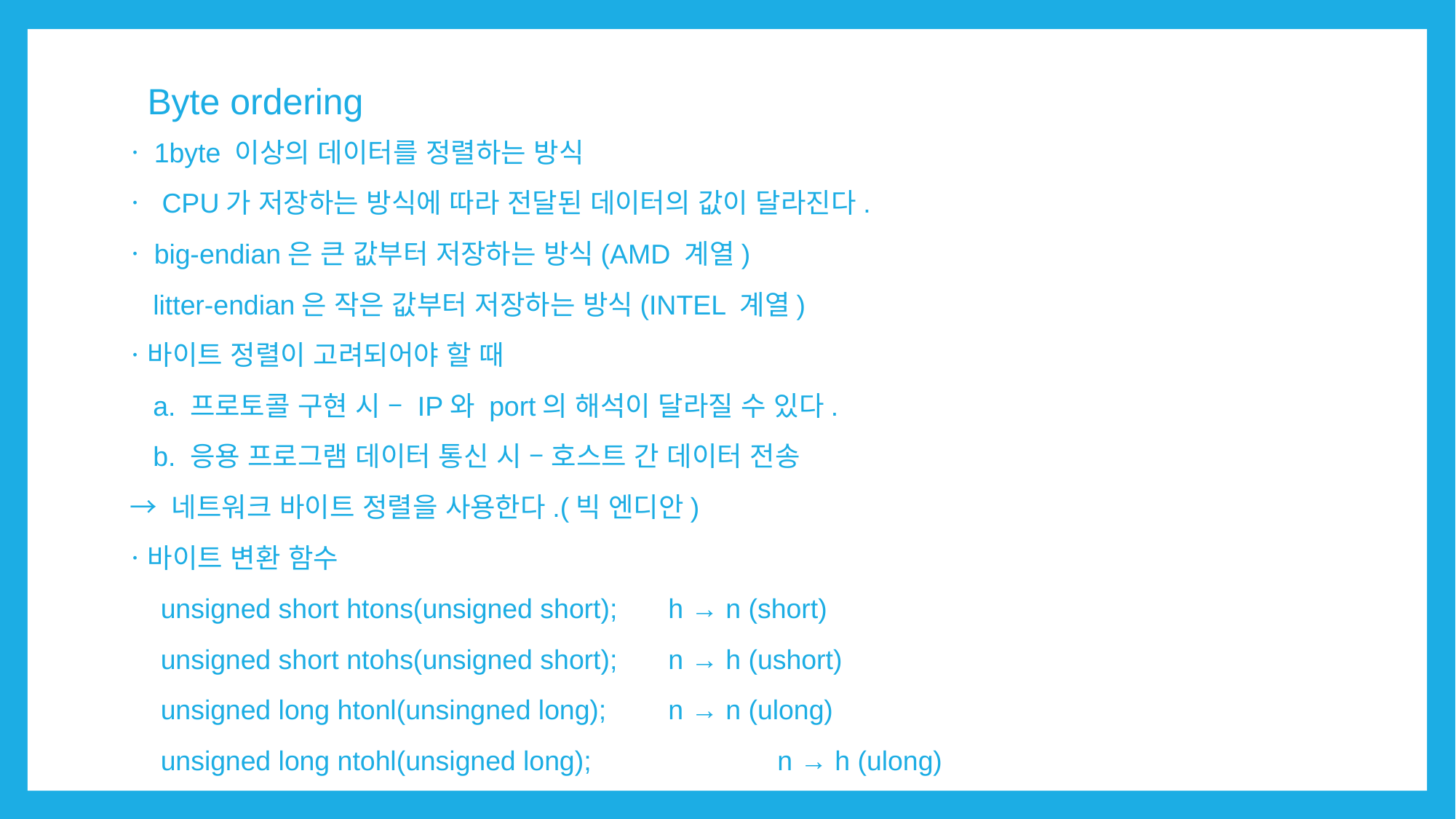

# Byte ordering
ㆍ1byte 이상의 데이터를 정렬하는 방식
ㆍ CPU가 저장하는 방식에 따라 전달된 데이터의 값이 달라진다.
ㆍbig-endian은 큰 값부터 저장하는 방식(AMD 계열)
    litter-endian은 작은 값부터 저장하는 방식(INTEL 계열)
ㆍ바이트 정렬이 고려되어야 할 때
    a. 프로토콜 구현 시 – IP와 port의 해석이 달라질 수 있다.
    b. 응용 프로그램 데이터 통신 시 – 호스트 간 데이터 전송
 → 네트워크 바이트 정렬을 사용한다.(빅 엔디안)
ㆍ바이트 변환 함수
     unsigned short htons(unsigned short);	h → n (short)
     unsigned short ntohs(unsigned short);	n → h (ushort)
     unsigned long htonl(unsingned long);	n → n (ulong)
     unsigned long ntohl(unsigned long);	            	n → h (ulong)